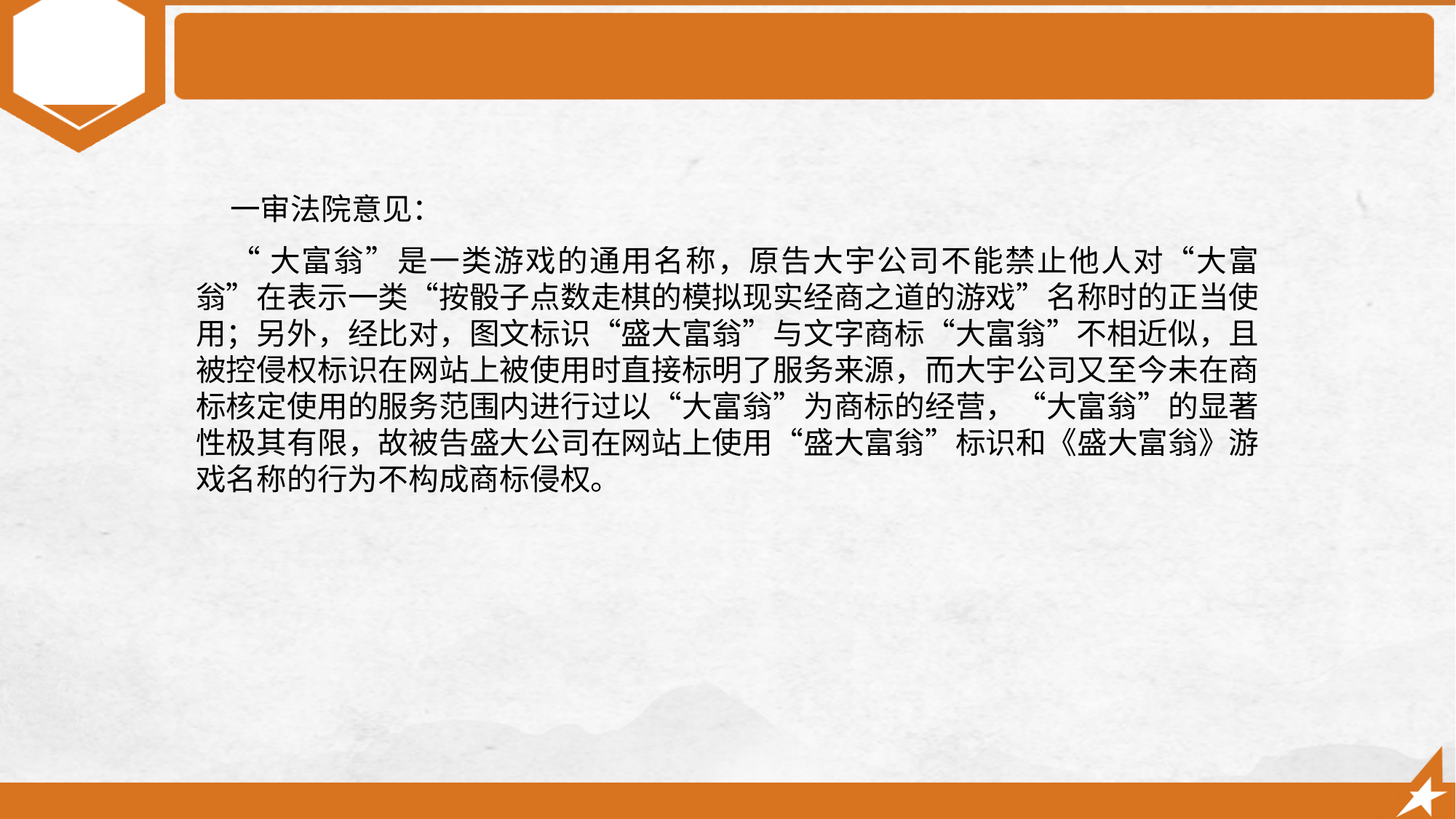

一审法院意见：
    “大富翁”是一类游戏的通用名称，原告大宇公司不能禁止他人对“大富翁”在表示一类“按骰子点数走棋的模拟现实经商之道的游戏”名称时的正当使用；另外，经比对，图文标识“盛大富翁”与文字商标“大富翁”不相近似，且被控侵权标识在网站上被使用时直接标明了服务来源，而大宇公司又至今未在商标核定使用的服务范围内进行过以“大富翁”为商标的经营，“大富翁”的显著性极其有限，故被告盛大公司在网站上使用“盛大富翁”标识和《盛大富翁》游戏名称的行为不构成商标侵权。